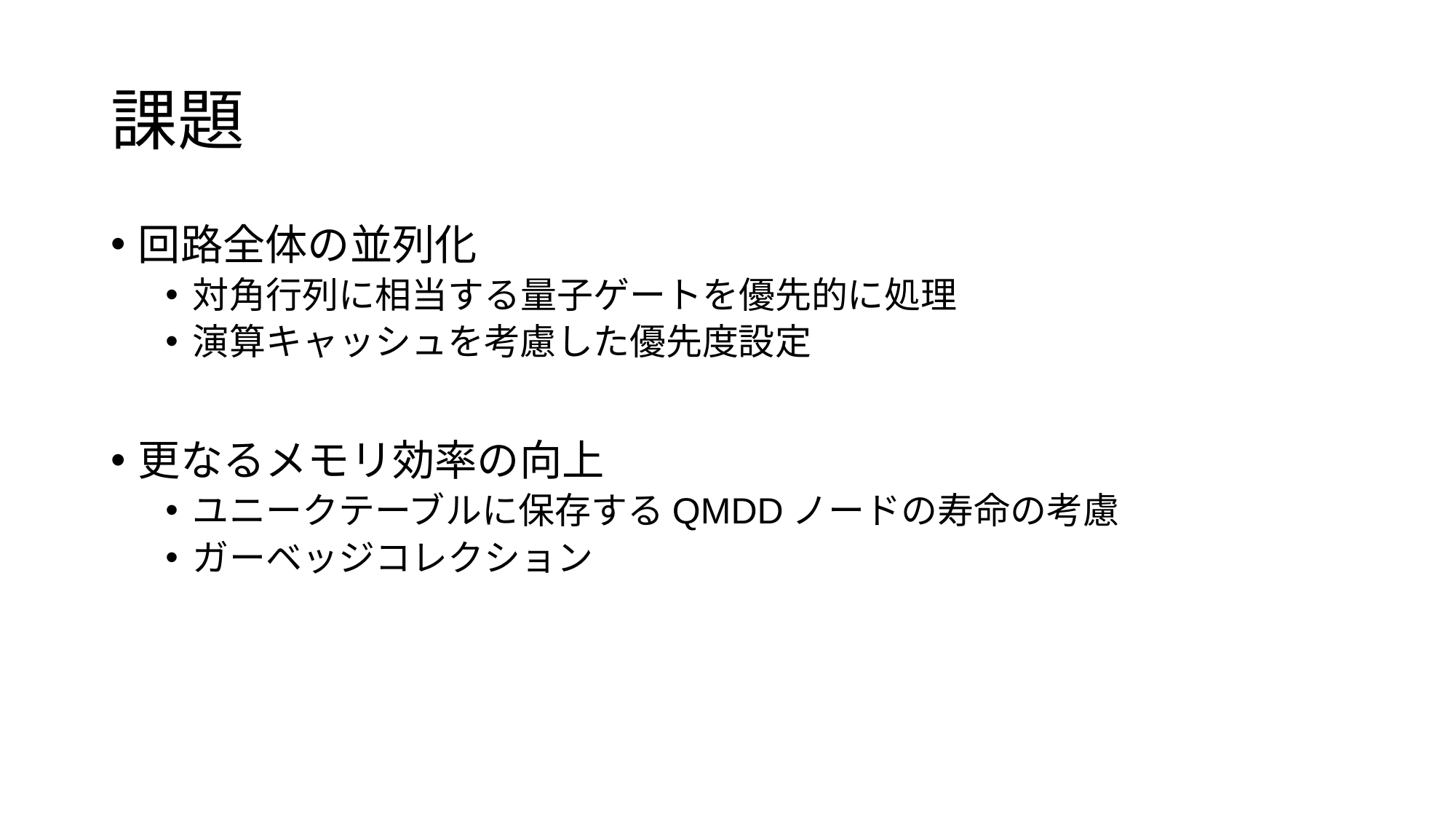

# 課題
回路全体の並列化
対角行列に相当する量子ゲートを優先的に処理
演算キャッシュを考慮した優先度設定

更なるメモリ効率の向上
ユニークテーブルに保存するQMDDノードの寿命の考慮
ガーベッジコレクション